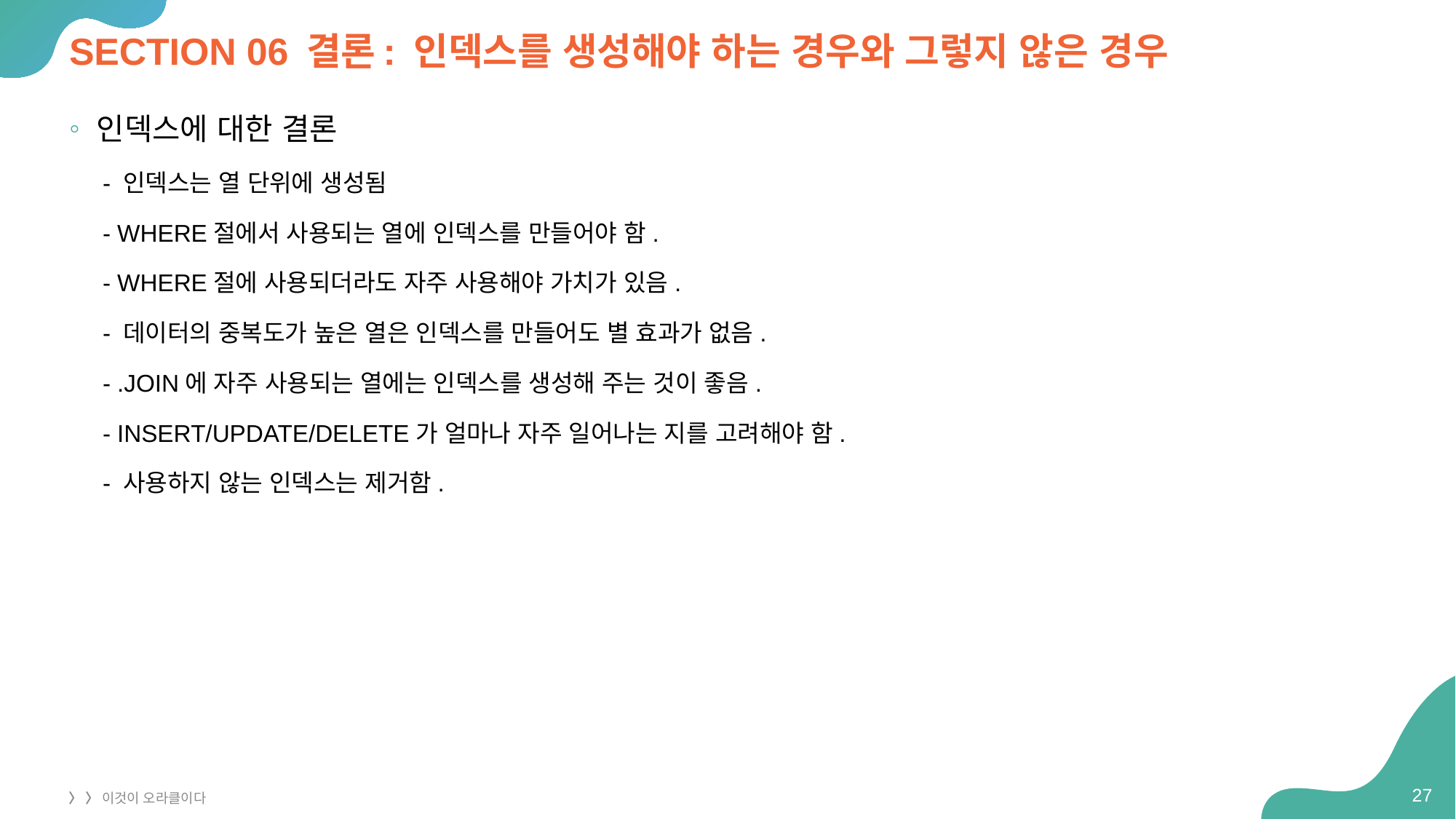

# SECTION 06 결론: 인덱스를 생성해야 하는 경우와 그렇지 않은 경우
인덱스에 대한 결론
     - 인덱스는 열 단위에 생성됨
     - WHERE절에서 사용되는 열에 인덱스를 만들어야 함.
     - WHERE절에 사용되더라도 자주 사용해야 가치가 있음.
     - 데이터의 중복도가 높은 열은 인덱스를 만들어도 별 효과가 없음.
     - .JOIN에 자주 사용되는 열에는 인덱스를 생성해 주는 것이 좋음.
     - INSERT/UPDATE/DELETE가 얼마나 자주 일어나는 지를 고려해야 함.
     - 사용하지 않는 인덱스는 제거함.
27
〉 〉 이것이 오라클이다